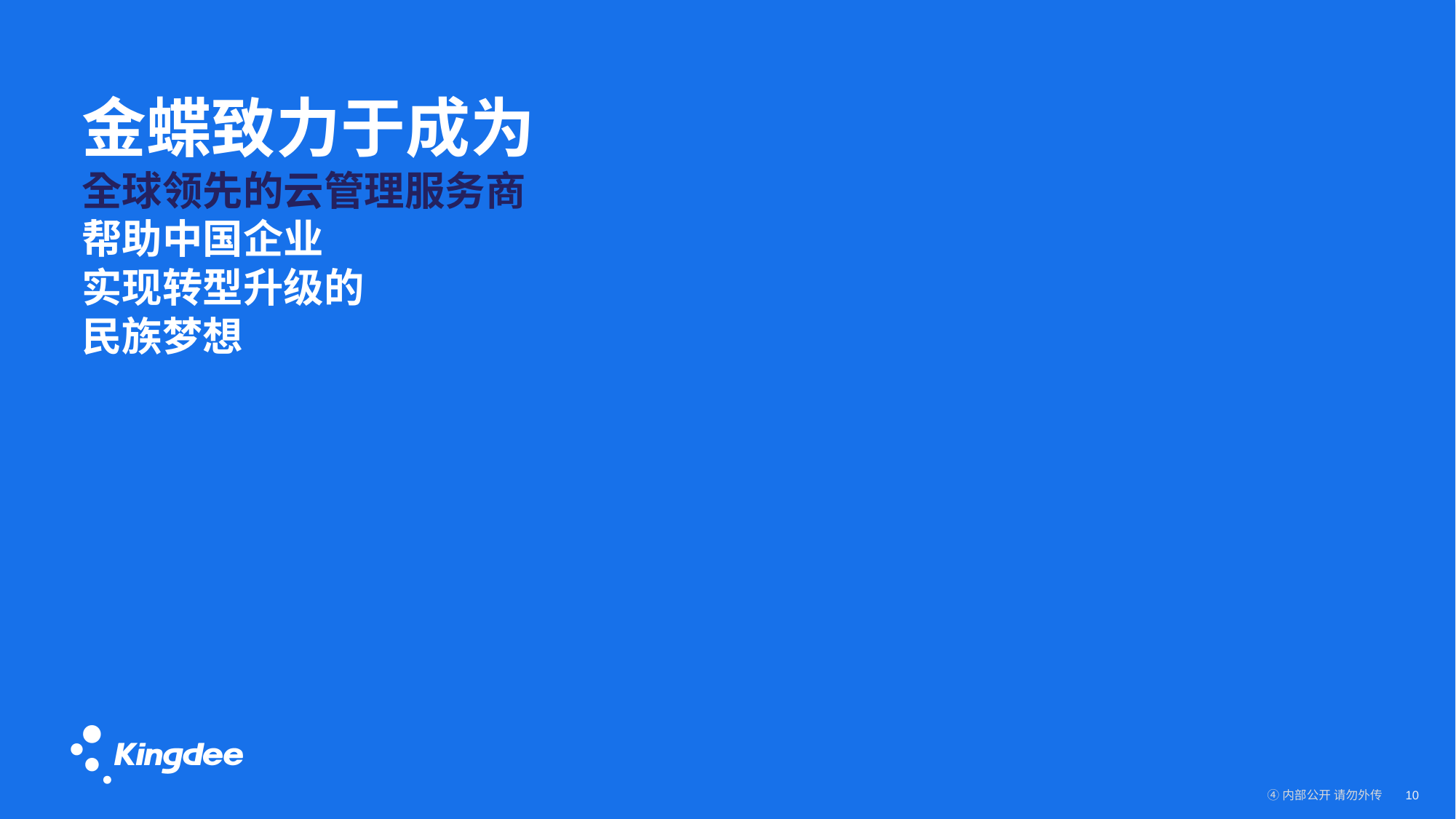

# 金蝶致力于成为 全球领先的云管理服务商 帮助中国企业 实现转型升级的 民族梦想